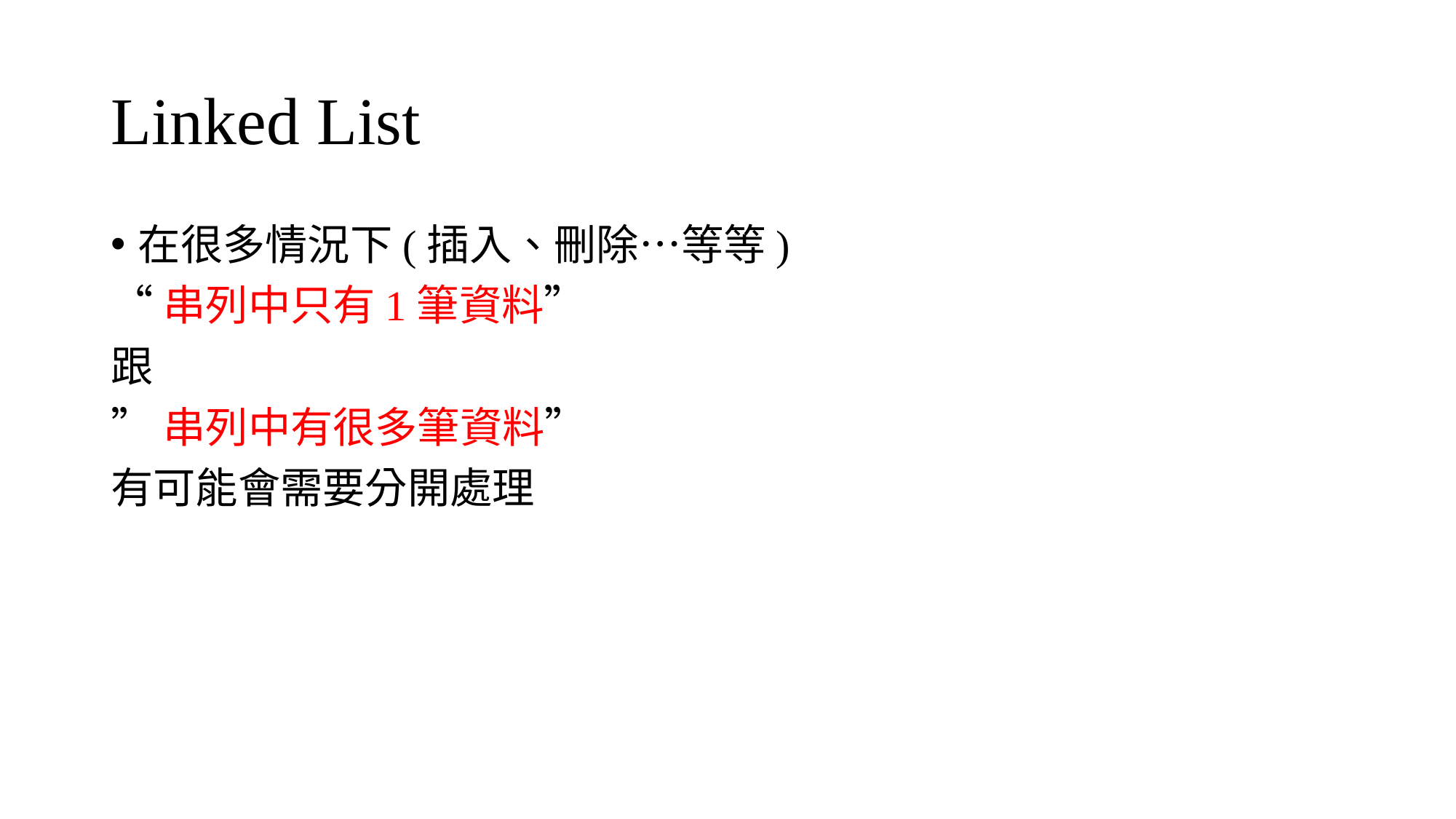

# Linked List
在很多情況下(插入、刪除…等等)
“串列中只有1筆資料”
跟
”串列中有很多筆資料”
有可能會需要分開處理